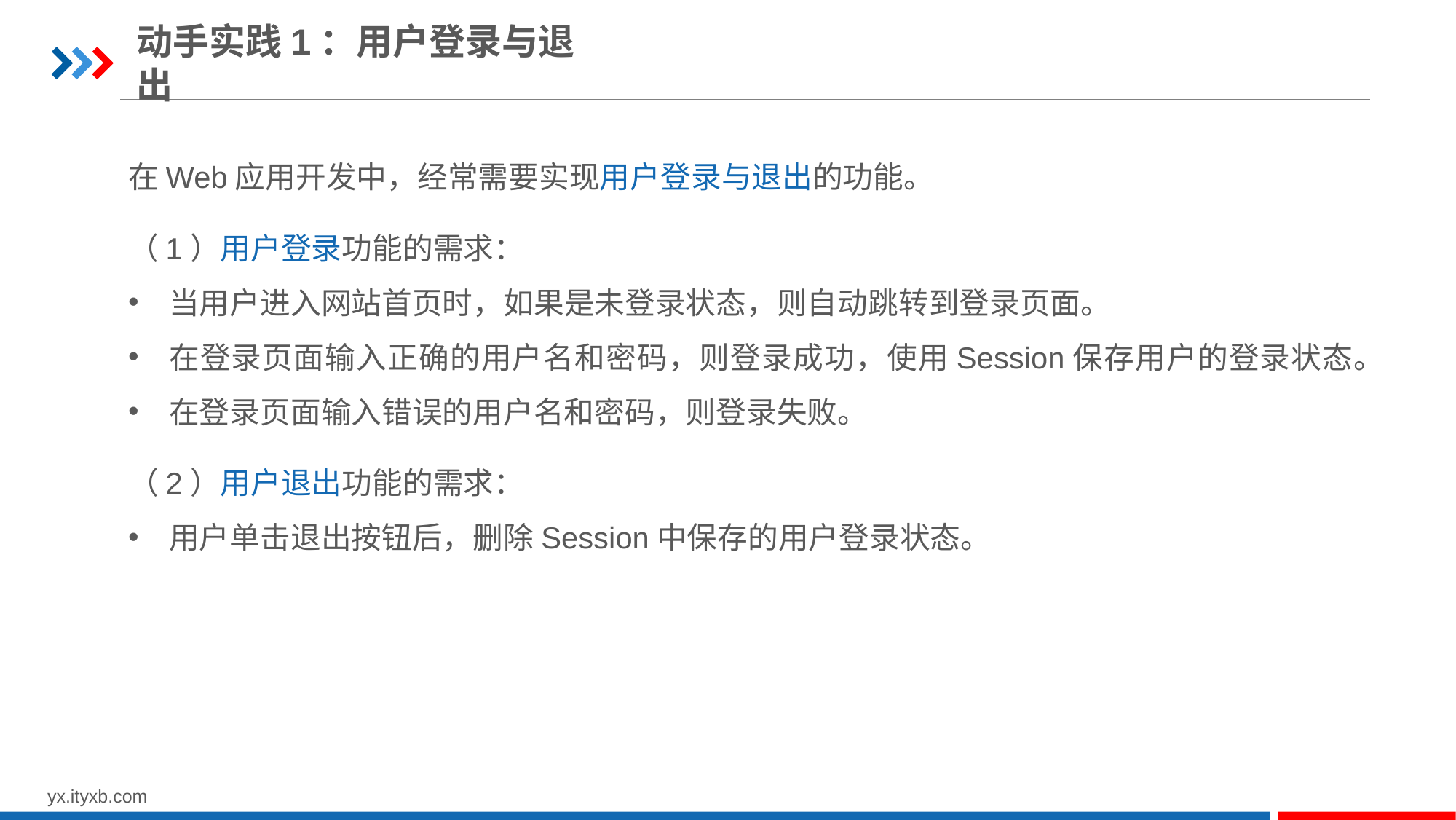

动手实践1：用户登录与退出
在Web应用开发中，经常需要实现用户登录与退出的功能。

（1）用户登录功能的需求：
当用户进入网站首页时，如果是未登录状态，则自动跳转到登录页面。
在登录页面输入正确的用户名和密码，则登录成功，使用Session保存用户的登录状态。
在登录页面输入错误的用户名和密码，则登录失败。

（2）用户退出功能的需求：
用户单击退出按钮后，删除Session中保存的用户登录状态。